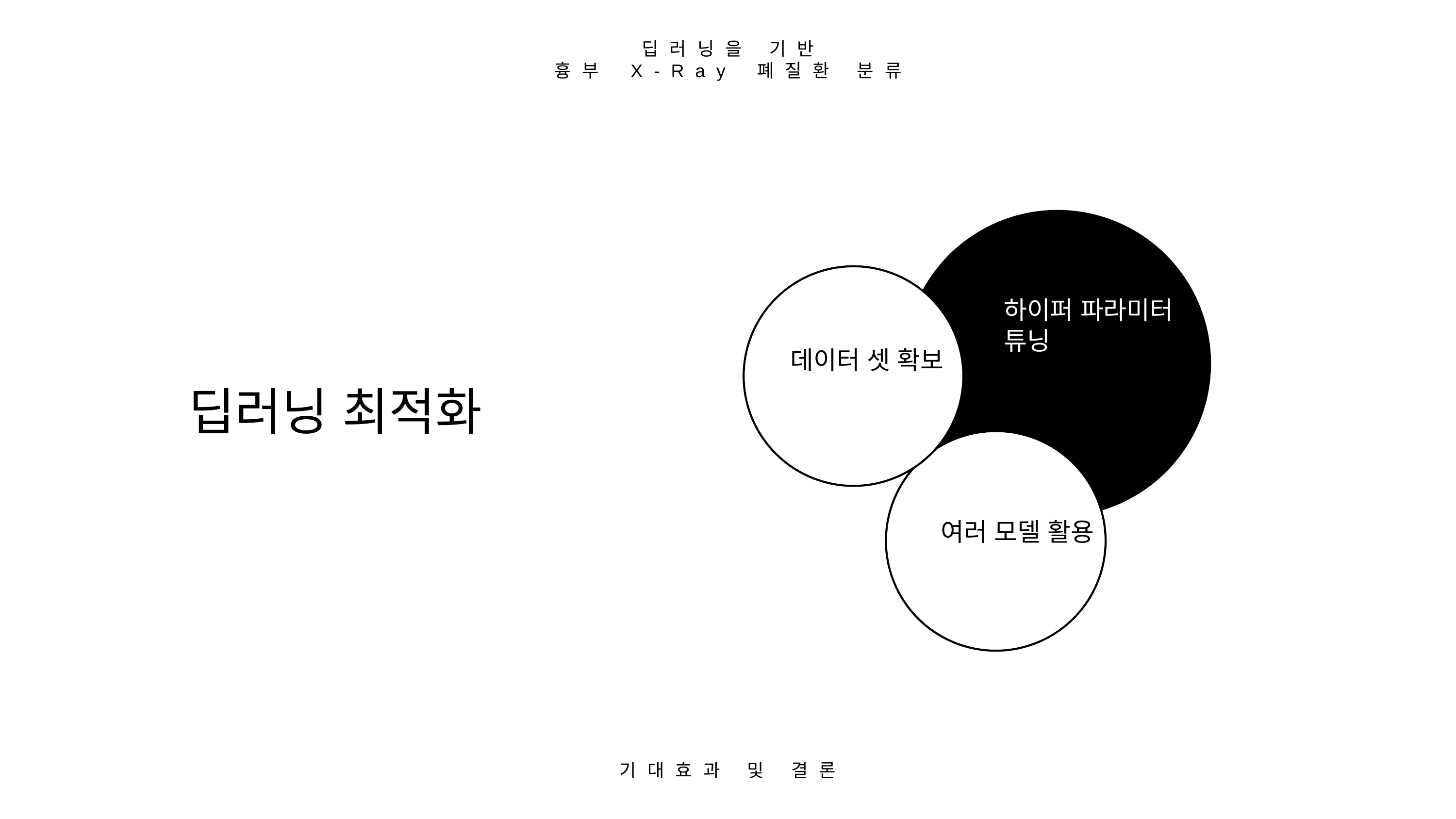

딥러닝을 기반
흉부 X-Ray 폐질환 분류

하이퍼 파라미터
튜닝
데이터 셋 확보
딥러닝 최적화

여러 모델 활용
기대효과 및 결론